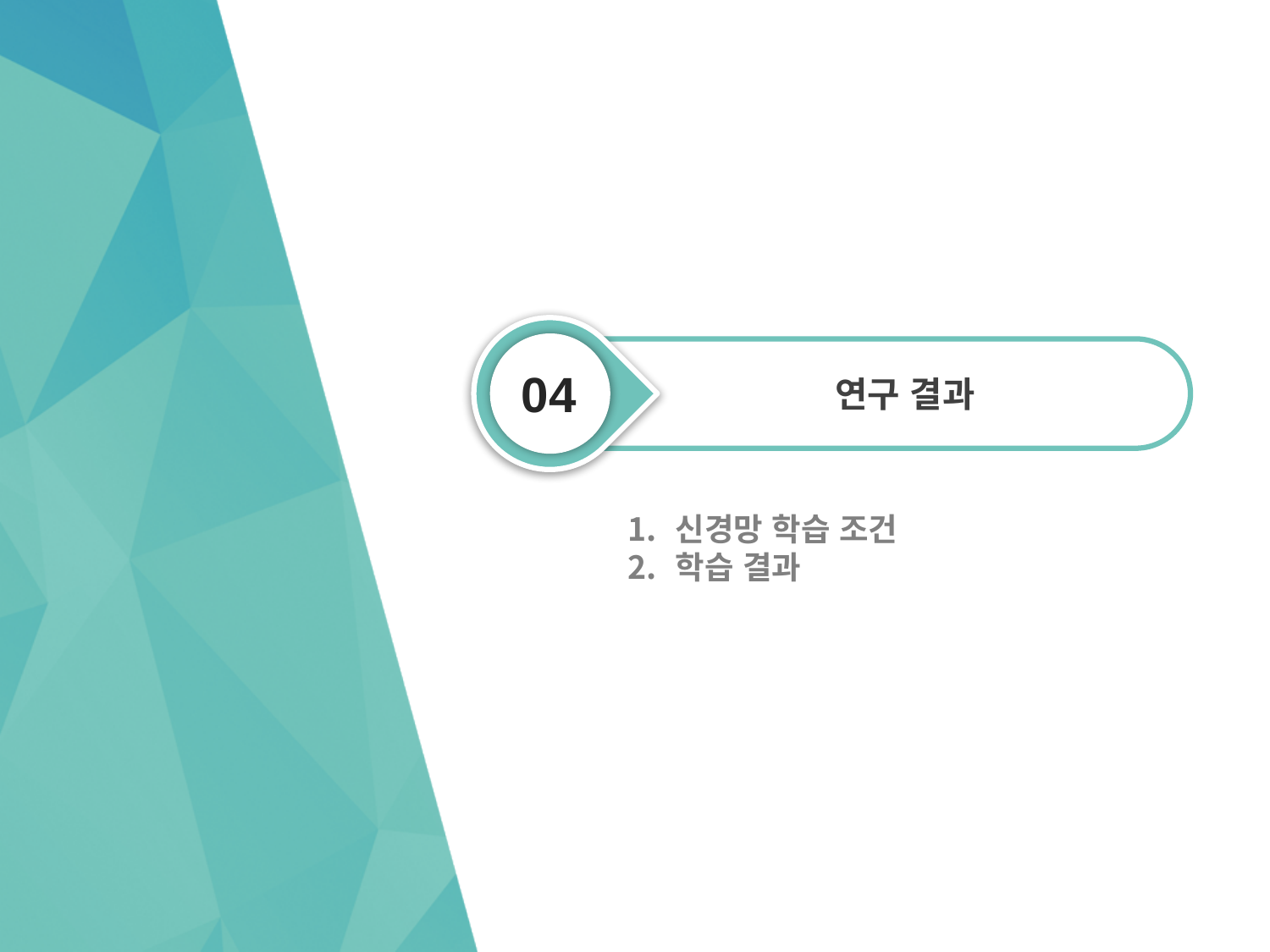

04
연구 결과
신경망 학습 조건
학습 결과